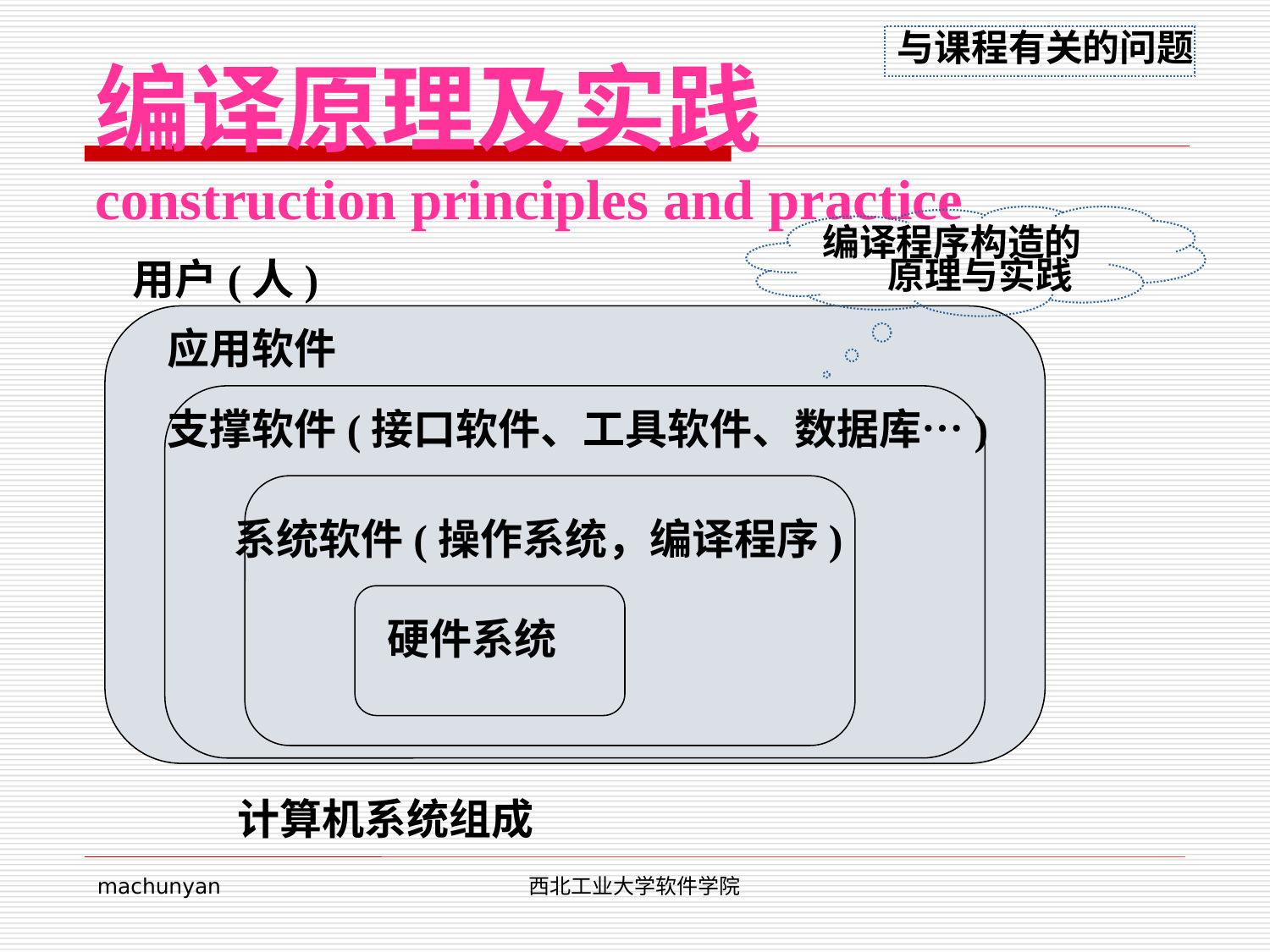

编译原理及实践
 construction principles and practice
编译程序构造的原理与实践
用户(人)

应用软件

支撑软件(接口软件、工具软件、数据库…)

系统软件(操作系统，编译程序)

硬件系统
计算机系统组成
machunyan
西北工业大学软件学院
3